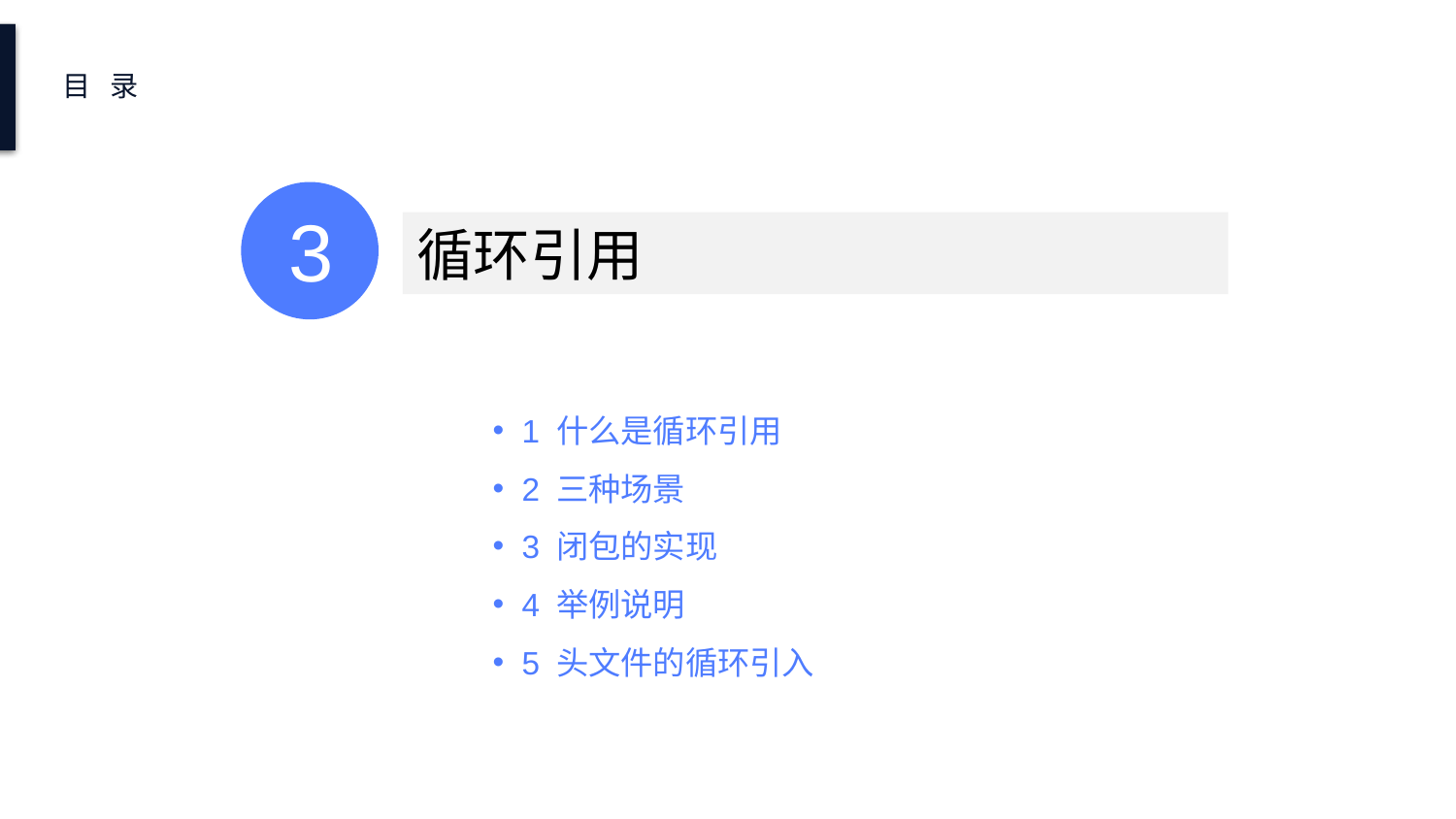

目   录

3
2
循环引用
  1 什么是循环引用
  2 三种场景
  3 闭包的实现
  4 举例说明
  5 头文件的循环引入